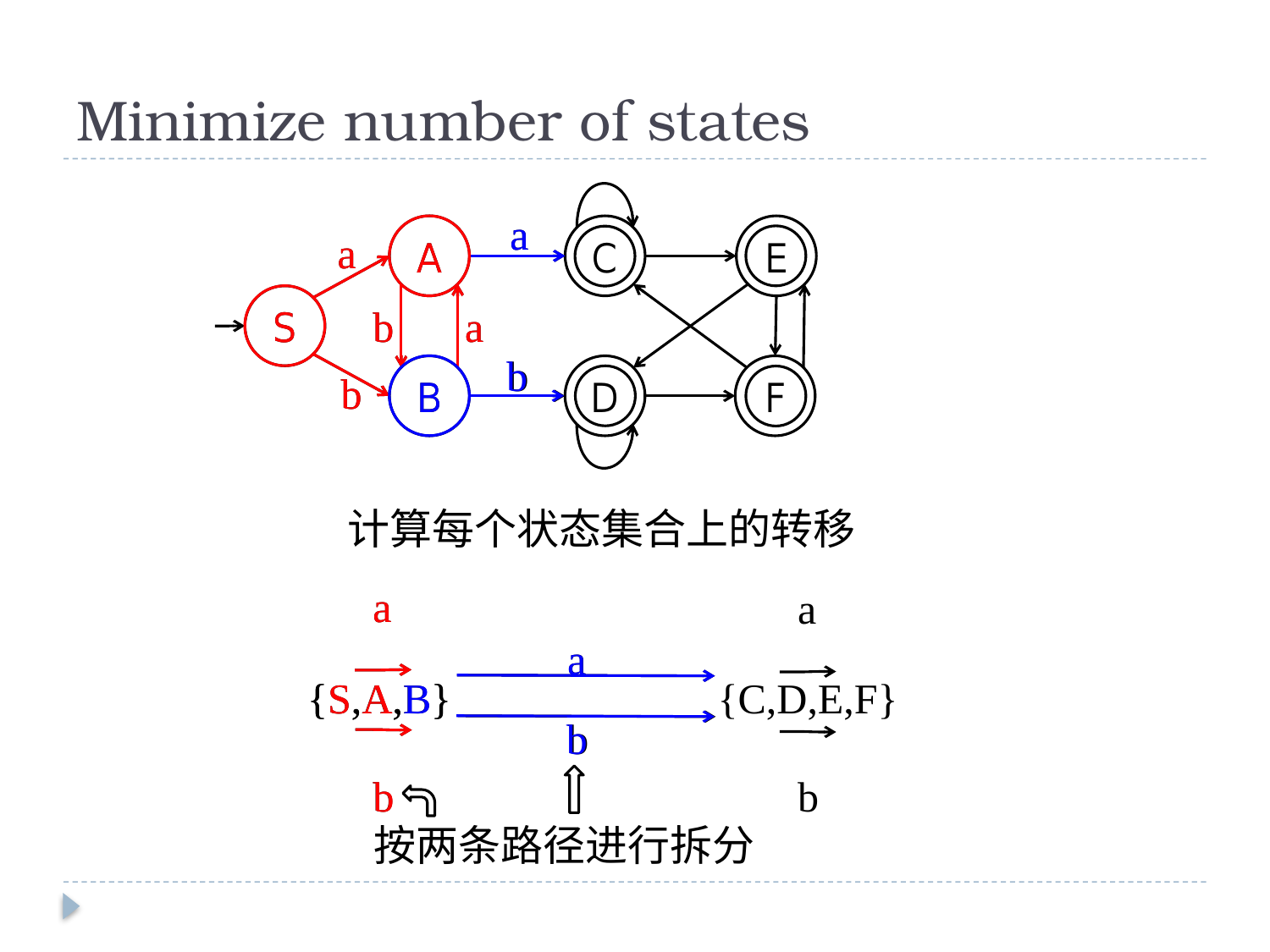

# Minimize number of states
a
a
a
a
A
S
B
A
C
E
a
a
a
a

b
b
b
a
S
b
b
b
b
B
D
F
b

计算每个状态集合上的转移
a
a
{S,A,B}
{S,A,B}
{C,D,E,F}
b
b
b

按两条路径进行拆分
34